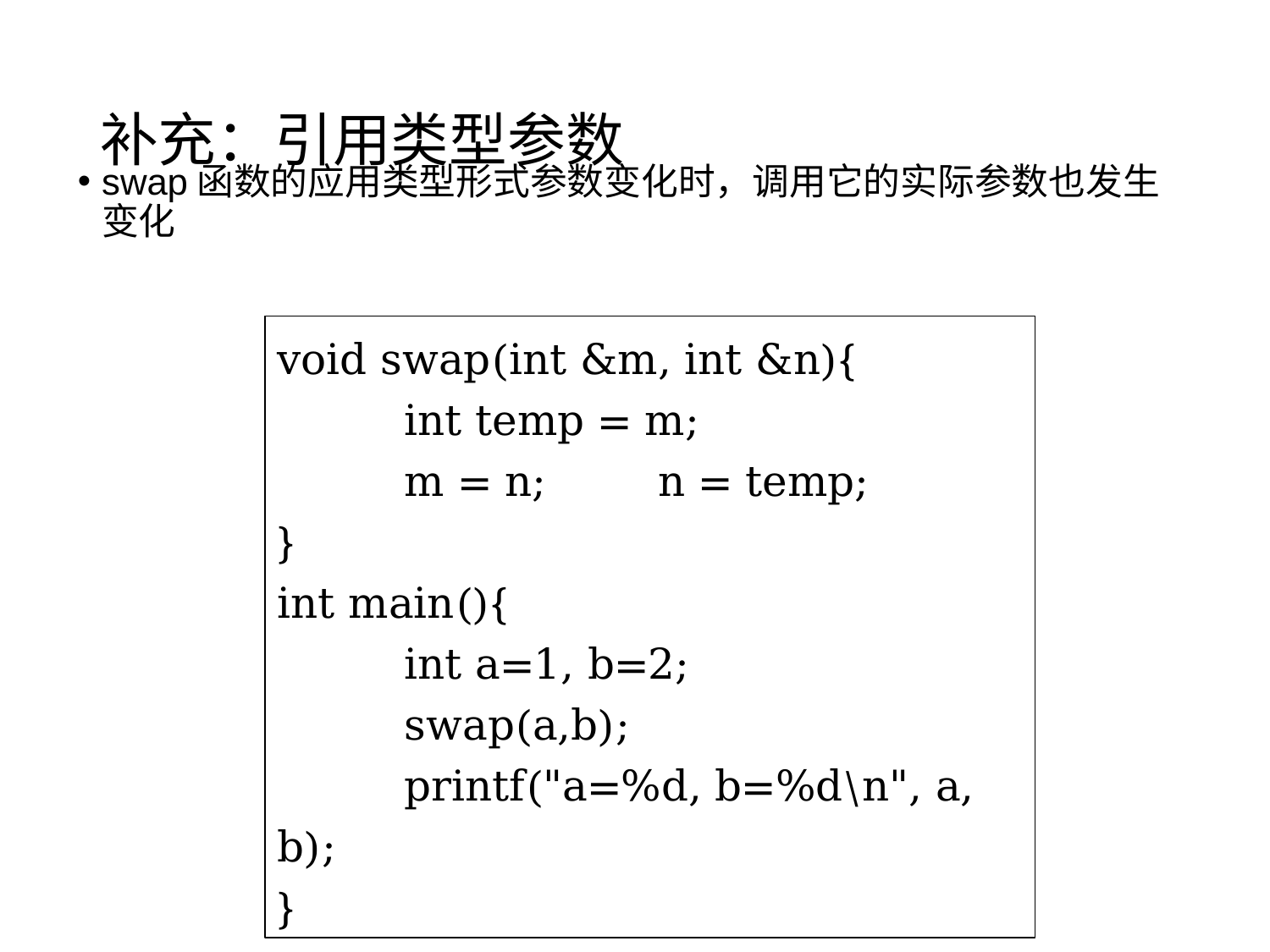

# 补充：引用类型参数
swap函数的应用类型形式参数变化时，调用它的实际参数也发生变化
void swap(int &m, int &n){
	int temp = m;
	m = n; 	n = temp;
}
int main(){
	int a=1, b=2;
 	swap(a,b);
	printf("a=%d, b=%d\n", a, b);
}